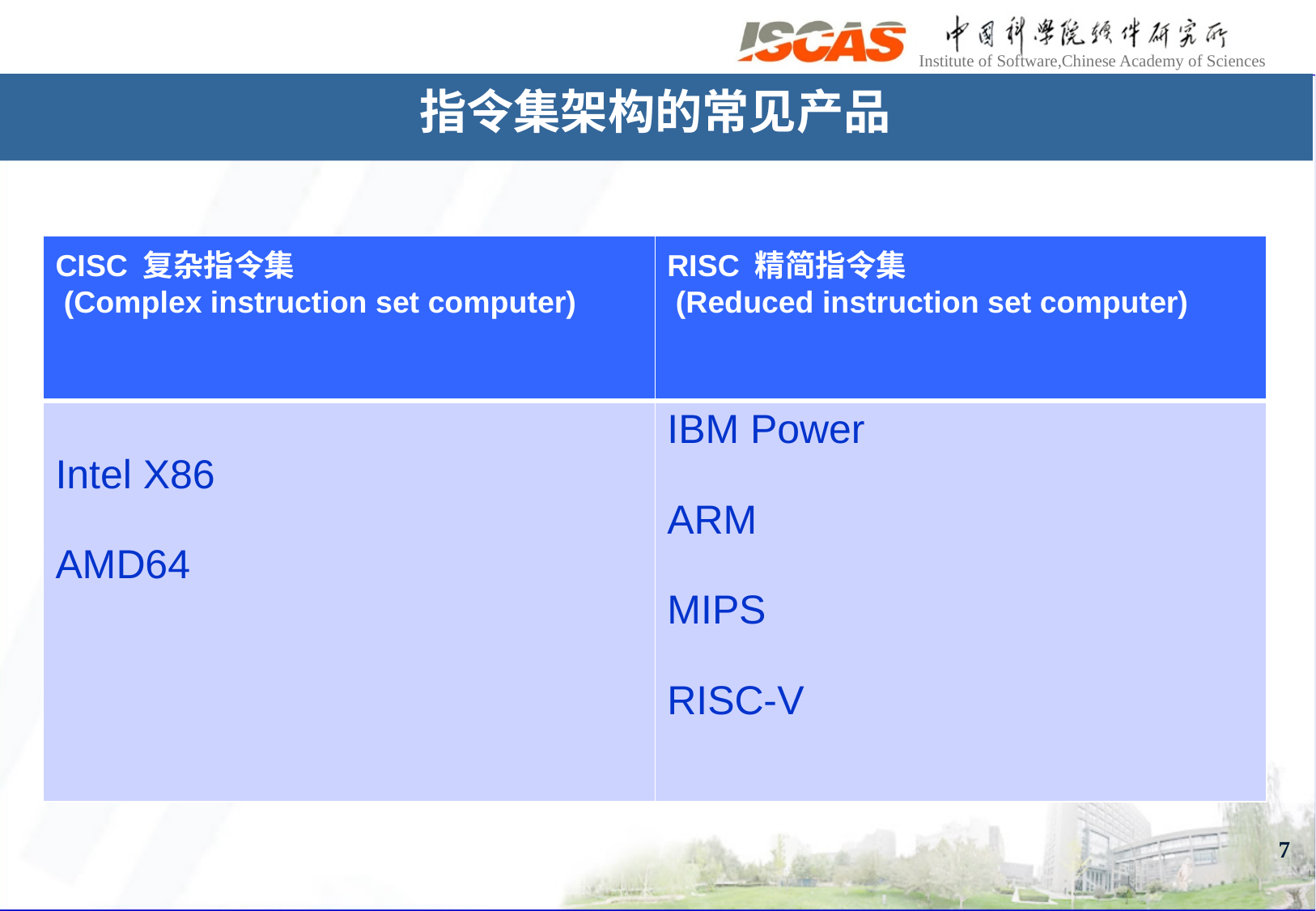

# 指令集架构的常见产品
| CISC 复杂指令集 (Complex instruction set computer) | RISC 精简指令集 (Reduced instruction set computer) |
| --- | --- |
| Intel X86 AMD64 | IBM Power ARM MIPS RISC-V |
7